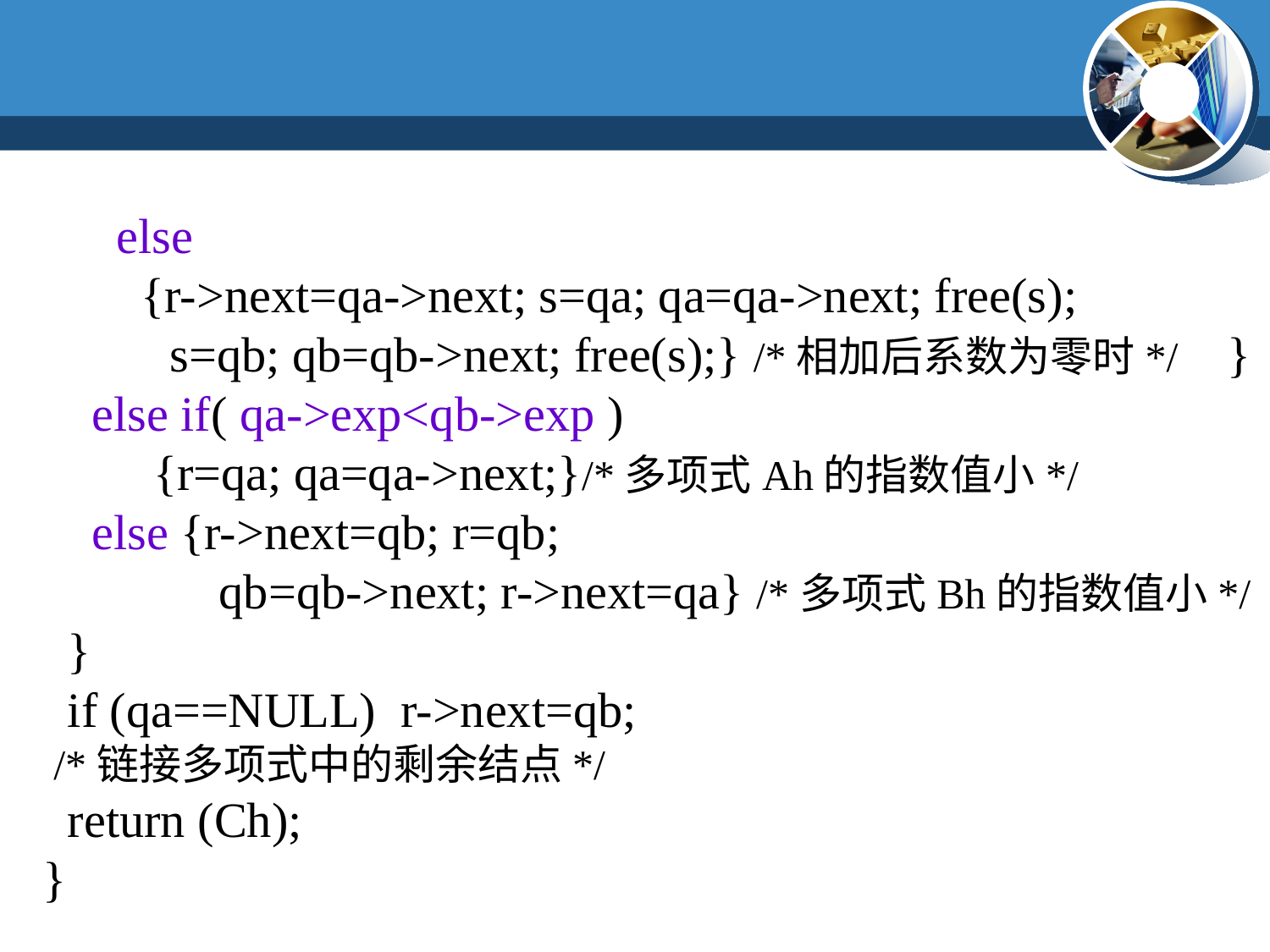

else
        {r->next=qa->next; s=qa; qa=qa->next; free(s);
	s=qb; qb=qb->next; free(s);} /*相加后系数为零时*/    }
    else if( qa->exp<qb->exp )
         {r=qa; qa=qa->next;}/*多项式Ah的指数值小*/
    else {r->next=qb; r=qb;
	    qb=qb->next; r->next=qa} /*多项式Bh的指数值小*/
  }
  if (qa==NULL)  r->next=qb;
 /*链接多项式中的剩余结点*/
  return (Ch);
}